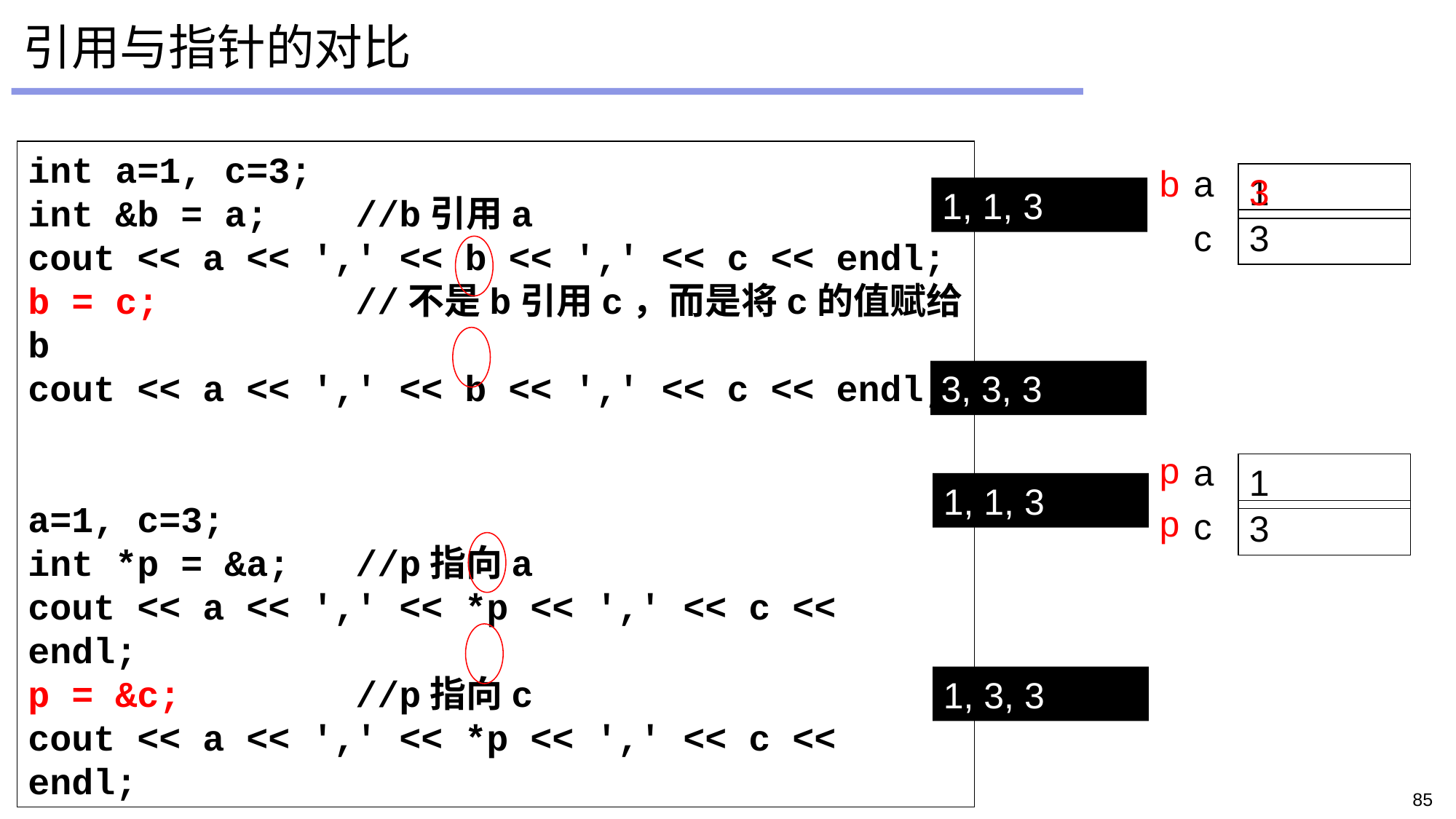

引用与指针的对比

int a=1, c=3;
int &b = a;	//b引用a
cout << a << ',' << b << ',' << c << endl;
b = c;		//不是b引用c，而是将c的值赋给b
cout << a << ',' << b << ',' << c << endl;

a=1, c=3;
int *p = &a;	//p指向a
cout << a << ',' << *p << ',' << c << endl;
p = &c;		//p指向c
cout << a << ',' << *p << ',' << c << endl;
b
a
1
3
1, 1, 3
c
3

3, 3, 3
p
a
1
1, 1, 3
p
c
3

1, 3, 3
85